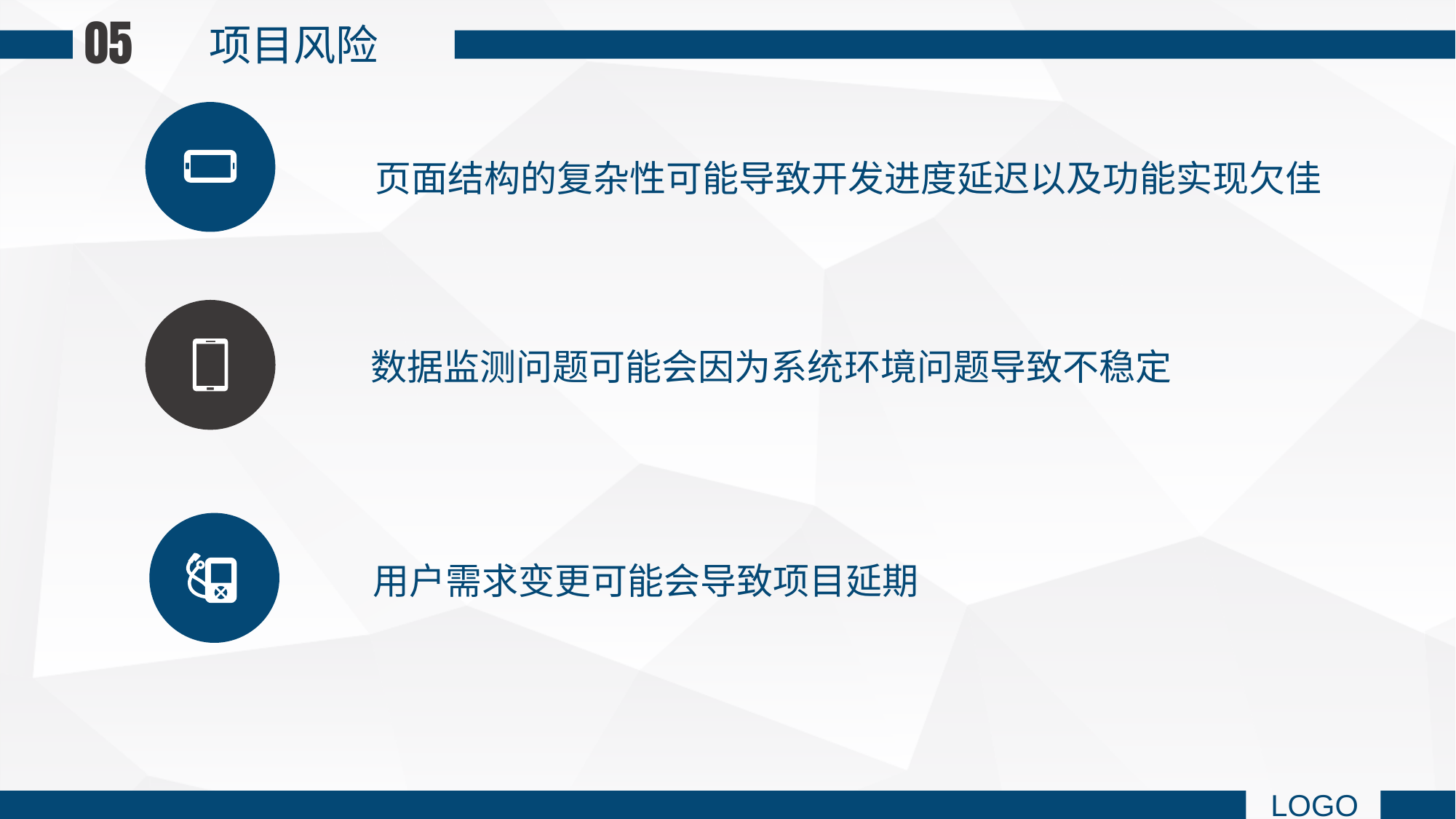

05
项目风险

 页面结构的复杂性可能导致开发进度延迟以及功能实现欠佳

 数据监测问题可能会因为系统环境问题导致不稳定

用户需求变更可能会导致项目延期
LOGO